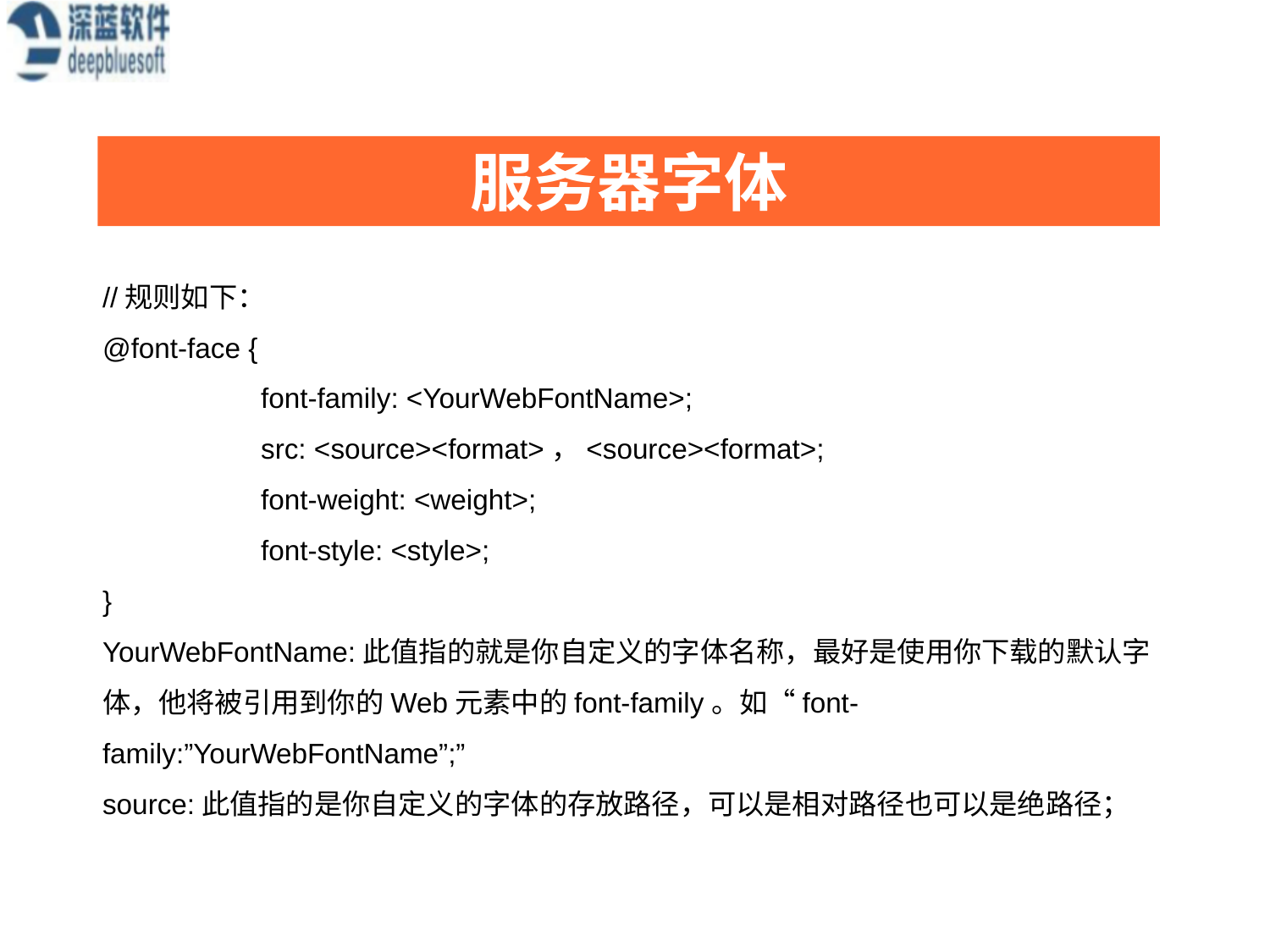

服务器字体

//规则如下：
@font-face {
    font-family: <YourWebFontName>;
    src: <source><format>，<source><format>;
    font-weight: <weight>;
    font-style: <style>;
}
YourWebFontName:此值指的就是你自定义的字体名称，最好是使用你下载的默认字体，他将被引用到你的Web元素中的font-family。如“font-family:”YourWebFontName”;”
source:此值指的是你自定义的字体的存放路径，可以是相对路径也可以是绝路径；